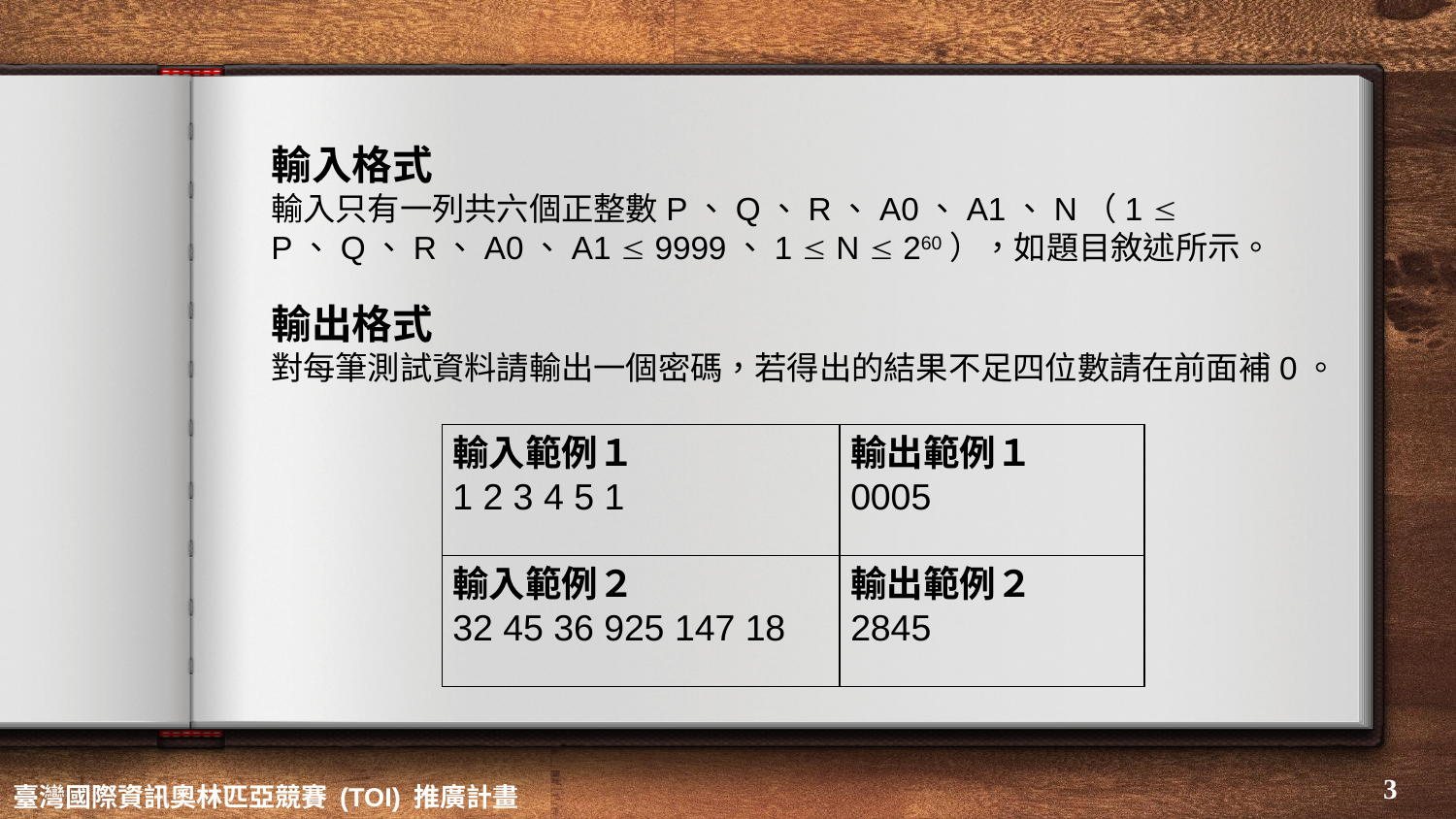

輸入格式
輸入只有一列共六個正整數P、Q、R、A0、A1、N（1 ≤ P、Q、R、A0、A1 ≤ 9999、1 ≤ N ≤ 260），如題目敘述所示。
輸出格式
對每筆測試資料請輸出一個密碼，若得出的結果不足四位數請在前面補0。
| 輸入範例１ 1 2 3 4 5 1 | 輸出範例１ 0005 |
| --- | --- |
| 輸入範例２ 32 45 36 925 147 18 | 輸出範例２ 2845 |
3